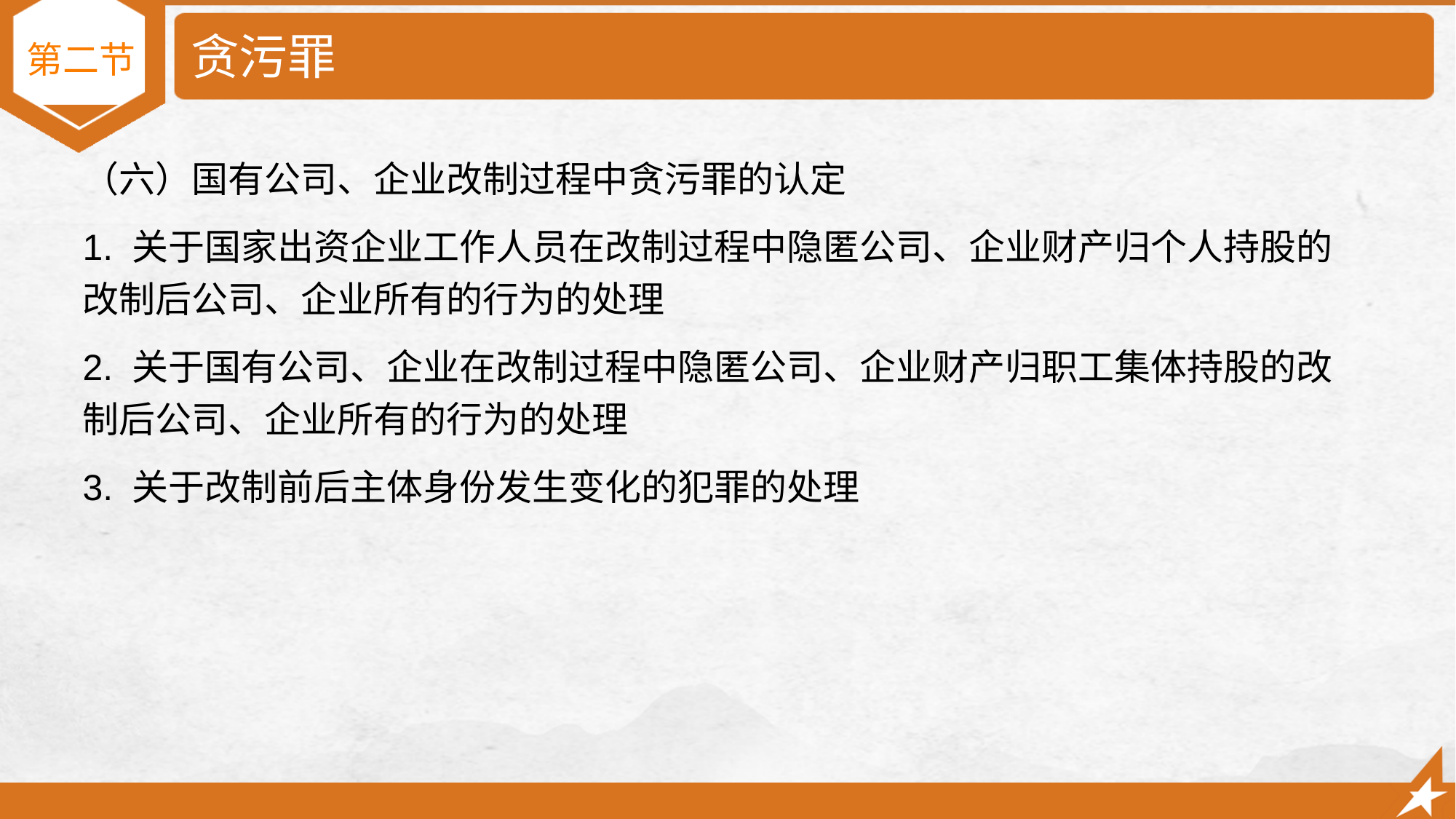

# 贪污罪
第二节
（六）国有公司、企业改制过程中贪污罪的认定
1. 关于国家出资企业工作人员在改制过程中隐匿公司、企业财产归个人持股的改制后公司、企业所有的行为的处理
2. 关于国有公司、企业在改制过程中隐匿公司、企业财产归职工集体持股的改制后公司、企业所有的行为的处理
3. 关于改制前后主体身份发生变化的犯罪的处理